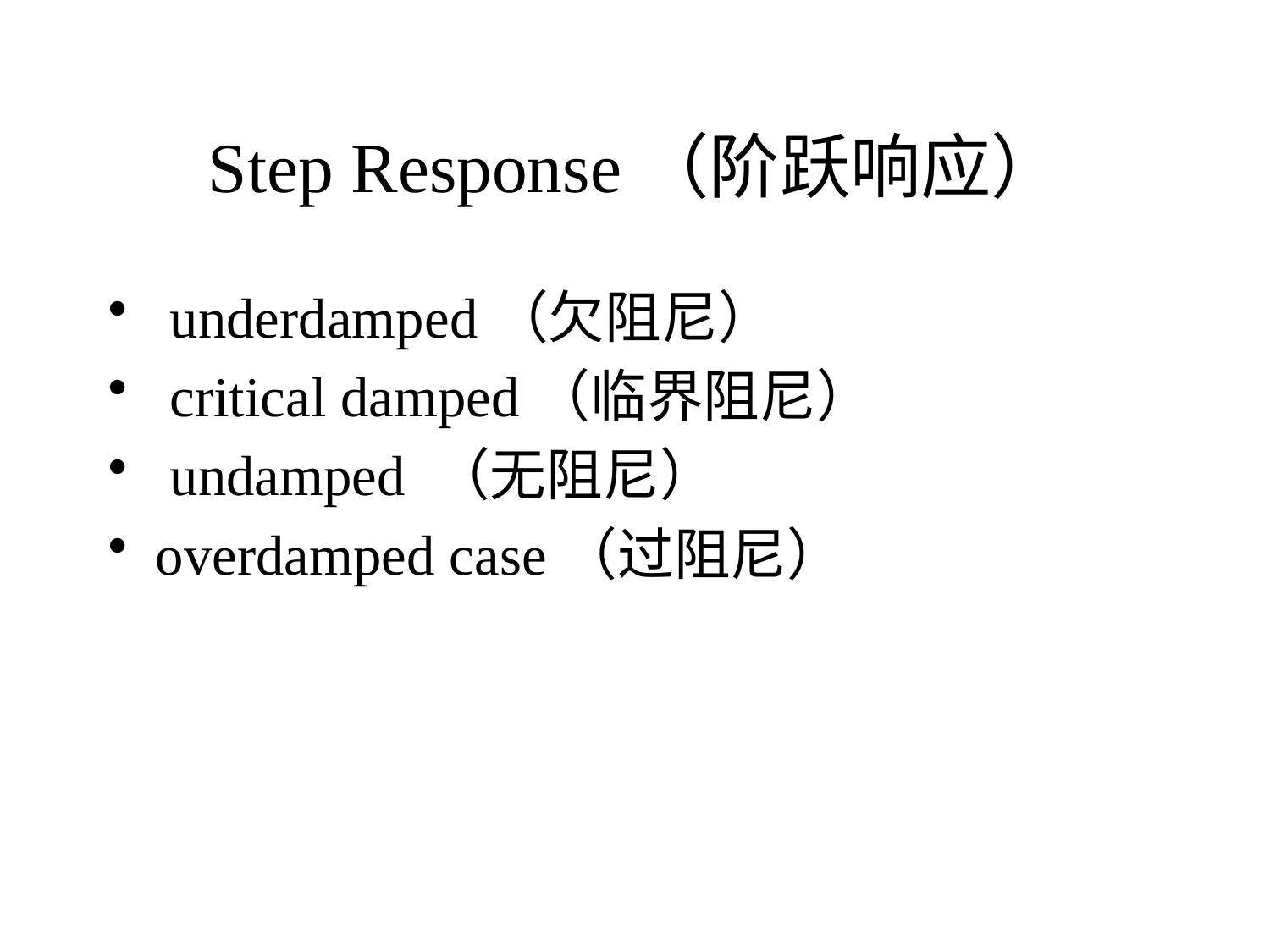

# Step Response（阶跃响应）
 underdamped（欠阻尼）
 critical damped（临界阻尼）
 undamped （无阻尼）
overdamped case（过阻尼）